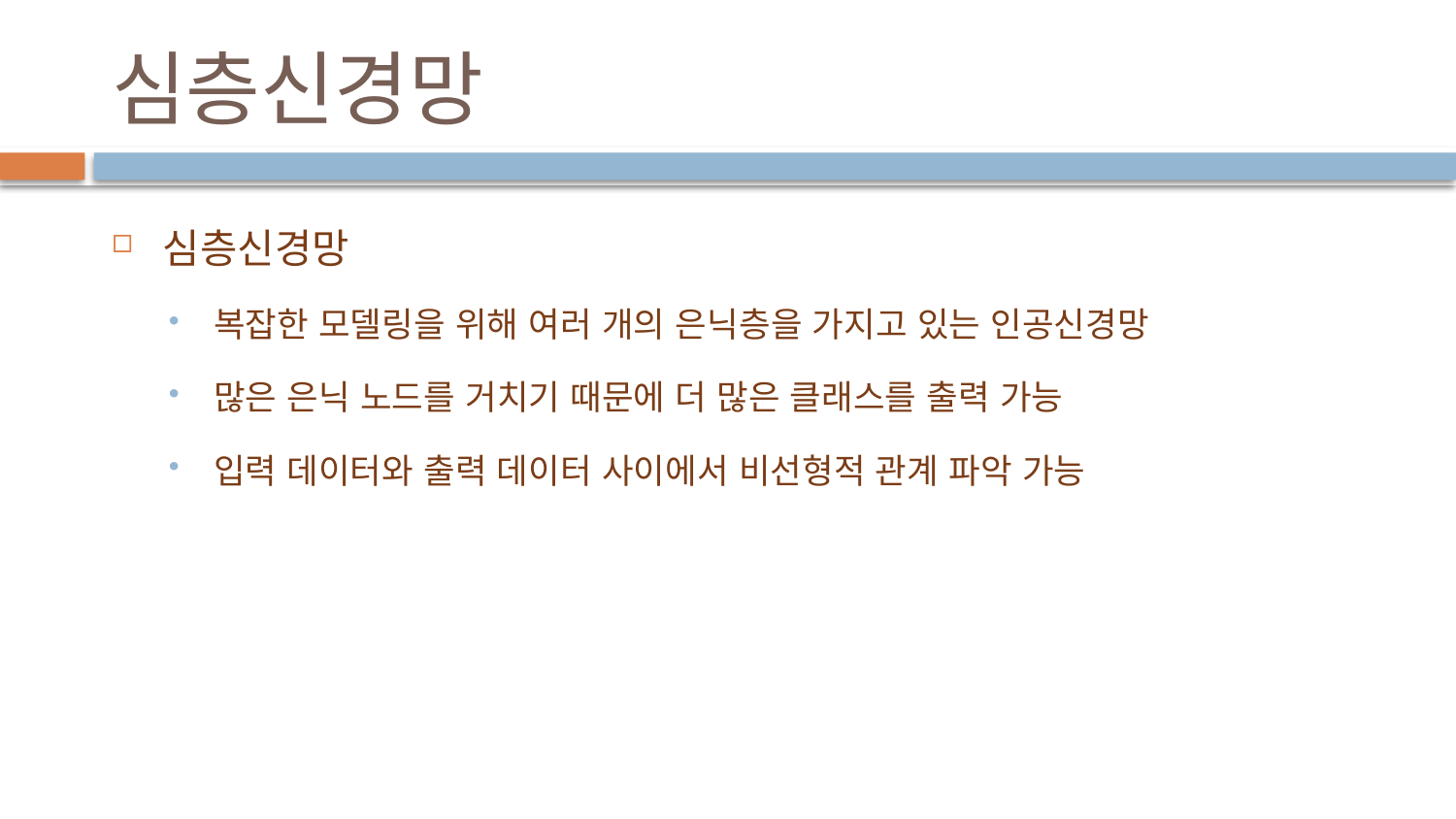

# 심층신경망
심층신경망
복잡한 모델링을 위해 여러 개의 은닉층을 가지고 있는 인공신경망
많은 은닉 노드를 거치기 때문에 더 많은 클래스를 출력 가능
입력 데이터와 출력 데이터 사이에서 비선형적 관계 파악 가능